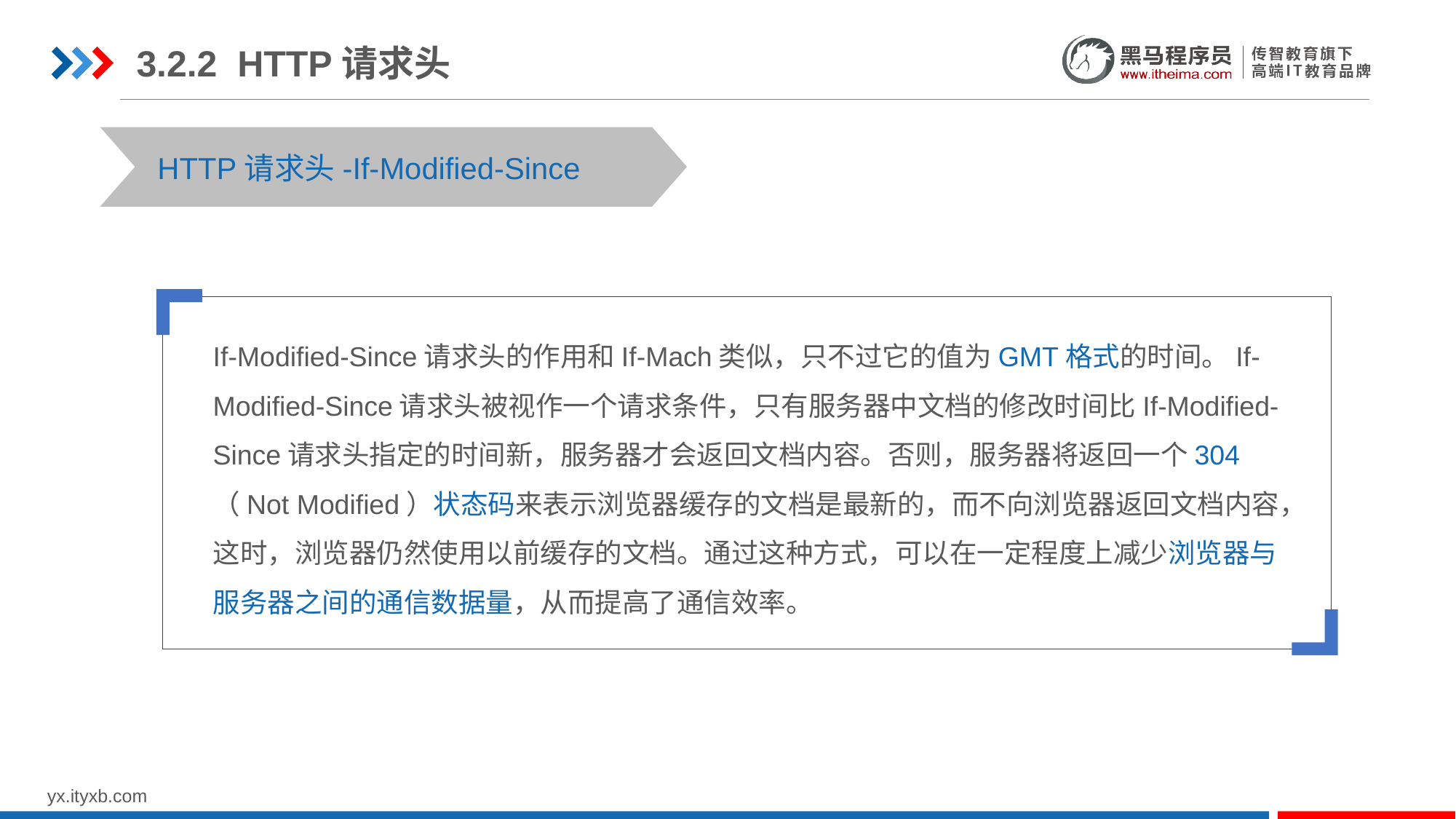

3.2.2  HTTP请求头

HTTP请求头-If-Modified-Since

If-Modified-Since请求头的作用和If-Mach类似，只不过它的值为GMT格式的时间。If-Modified-Since请求头被视作一个请求条件，只有服务器中文档的修改时间比If-Modified-Since请求头指定的时间新，服务器才会返回文档内容。否则，服务器将返回一个304（Not Modified）状态码来表示浏览器缓存的文档是最新的，而不向浏览器返回文档内容，这时，浏览器仍然使用以前缓存的文档。通过这种方式，可以在一定程度上减少浏览器与服务器之间的通信数据量，从而提高了通信效率。